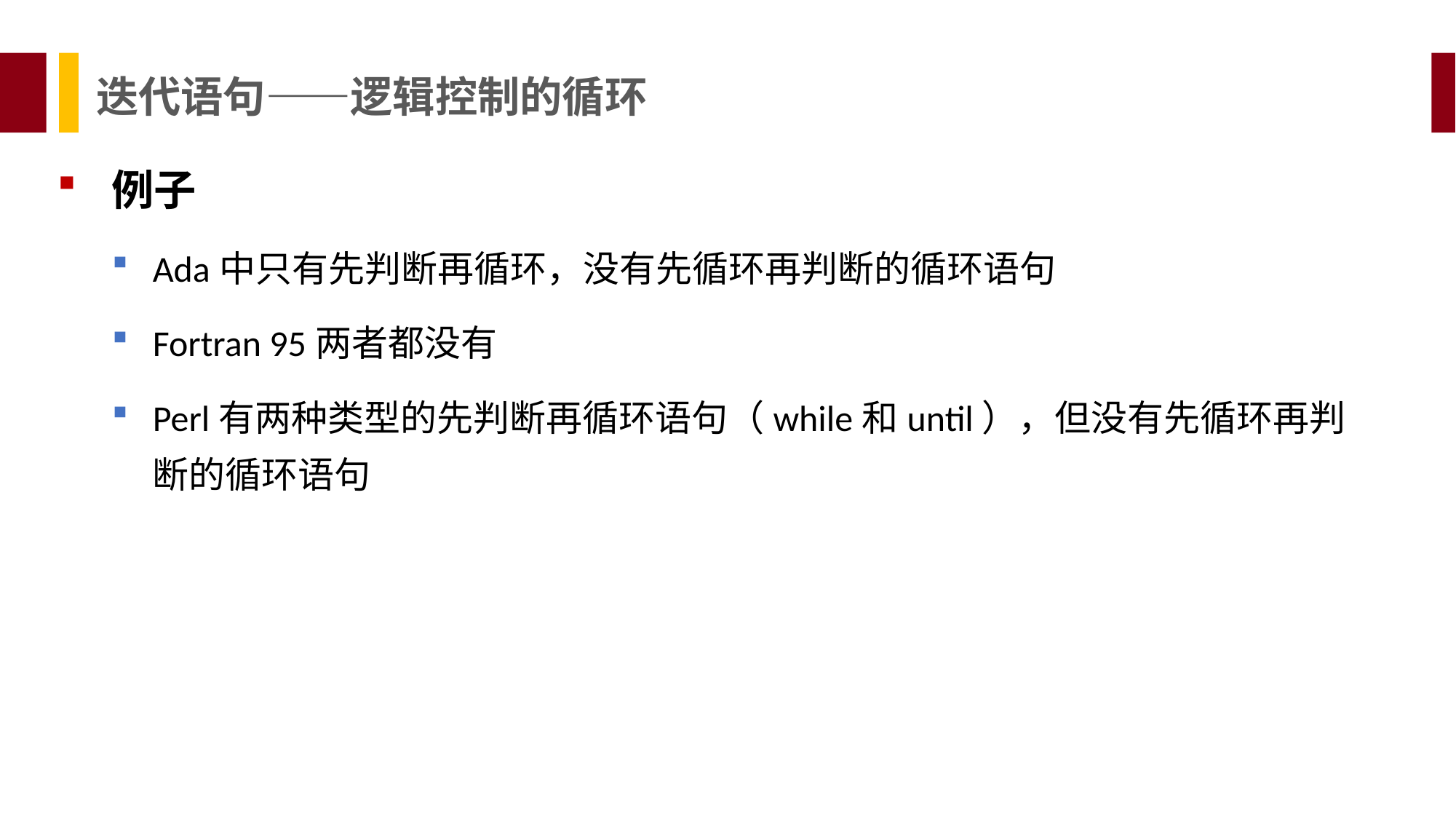

迭代语句——逻辑控制的循环
例子
Ada中只有先判断再循环，没有先循环再判断的循环语句
Fortran 95两者都没有
Perl有两种类型的先判断再循环语句（while和until），但没有先循环再判断的循环语句